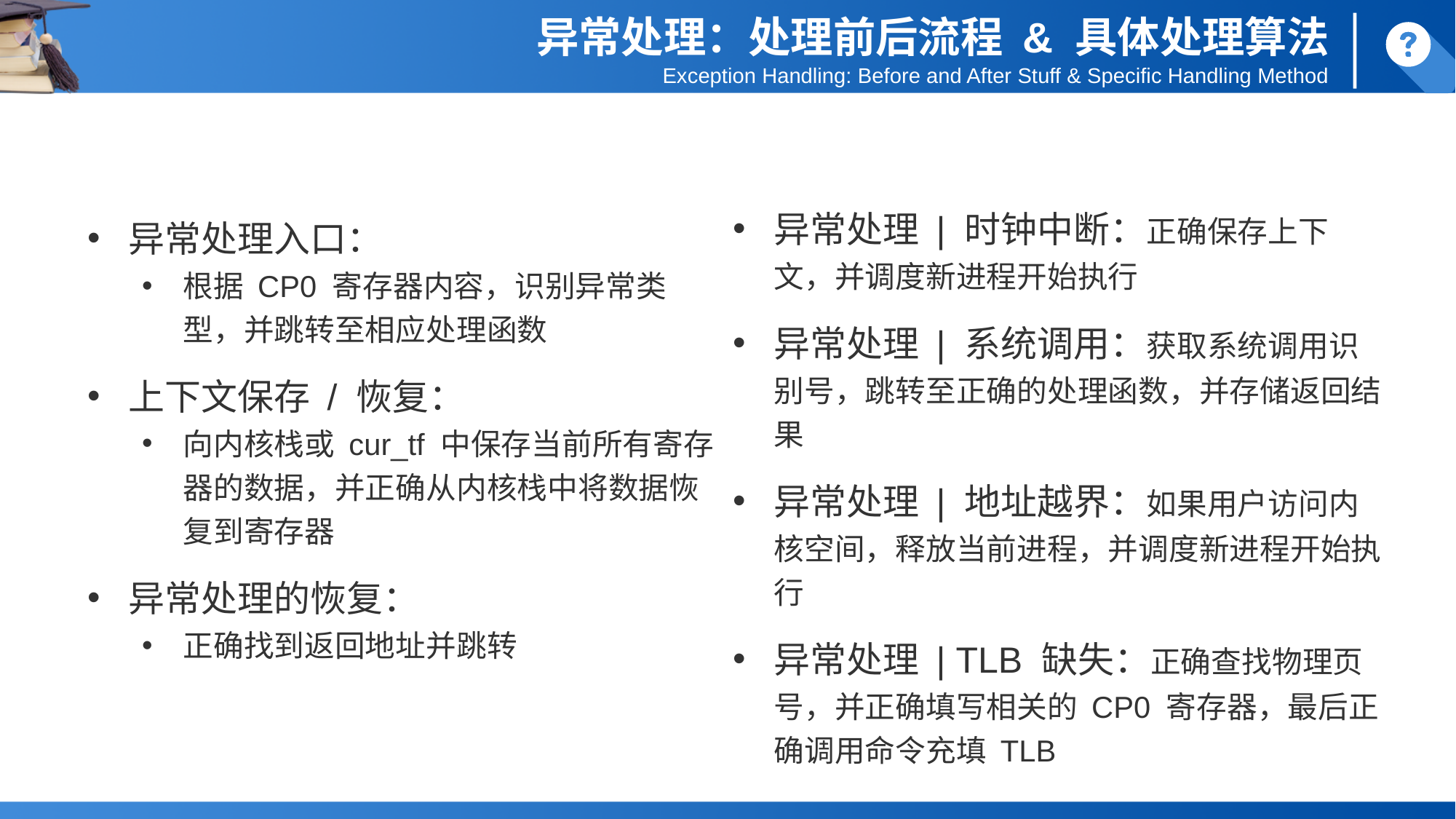

异常处理：处理前后流程 & 具体处理算法
Exception Handling: Before and After Stuff & Specific Handling Method

异常处理 | 时钟中断：正确保存上下文，并调度新进程开始执行
异常处理 | 系统调用：获取系统调用识别号，跳转至正确的处理函数，并存储返回结果
异常处理 | 地址越界：如果用户访问内核空间，释放当前进程，并调度新进程开始执行
异常处理 | TLB 缺失：正确查找物理页号，并正确填写相关的 CP0 寄存器，最后正确调用命令充填 TLB
异常处理入口：
根据 CP0 寄存器内容，识别异常类型，并跳转至相应处理函数
上下文保存 / 恢复：
向内核栈或 cur_tf 中保存当前所有寄存器的数据，并正确从内核栈中将数据恢复到寄存器
异常处理的恢复：
正确找到返回地址并跳转